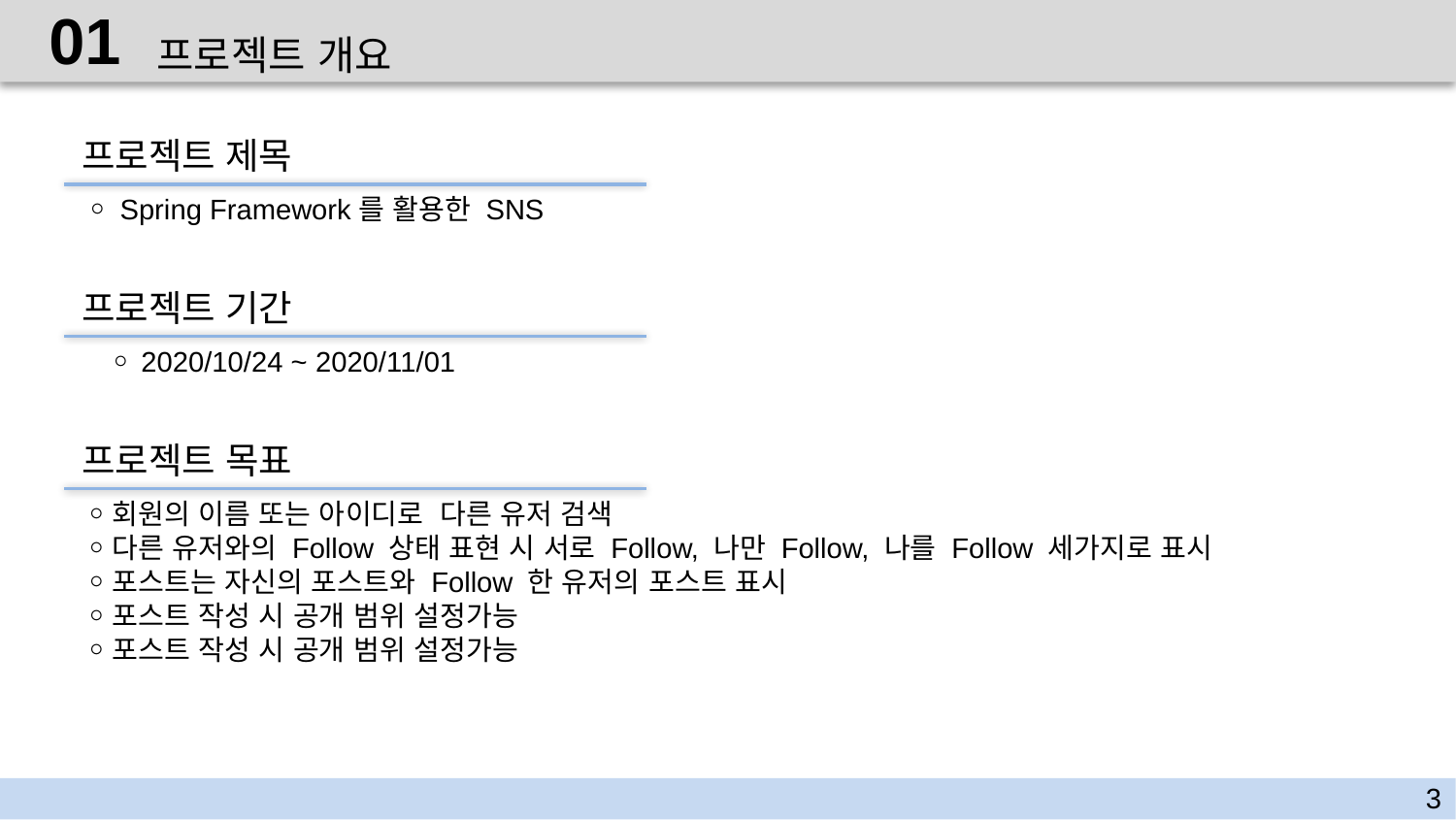

01
프로젝트 개요
프로젝트 제목
  ￮ Spring Framework를 활용한 SNS
프로젝트 기간
  ￮ 2020/10/24 ~ 2020/11/01
프로젝트 목표
  ￮ 회원의 이름 또는 아이디로  다른 유저 검색
  ￮ 다른 유저와의 Follow 상태 표현 시 서로 Follow, 나만 Follow, 나를 Follow 세가지로 표시
  ￮ 포스트는 자신의 포스트와 Follow 한 유저의 포스트 표시
  ￮ 포스트 작성 시 공개 범위 설정가능
  ￮ 포스트 작성 시 공개 범위 설정가능

3